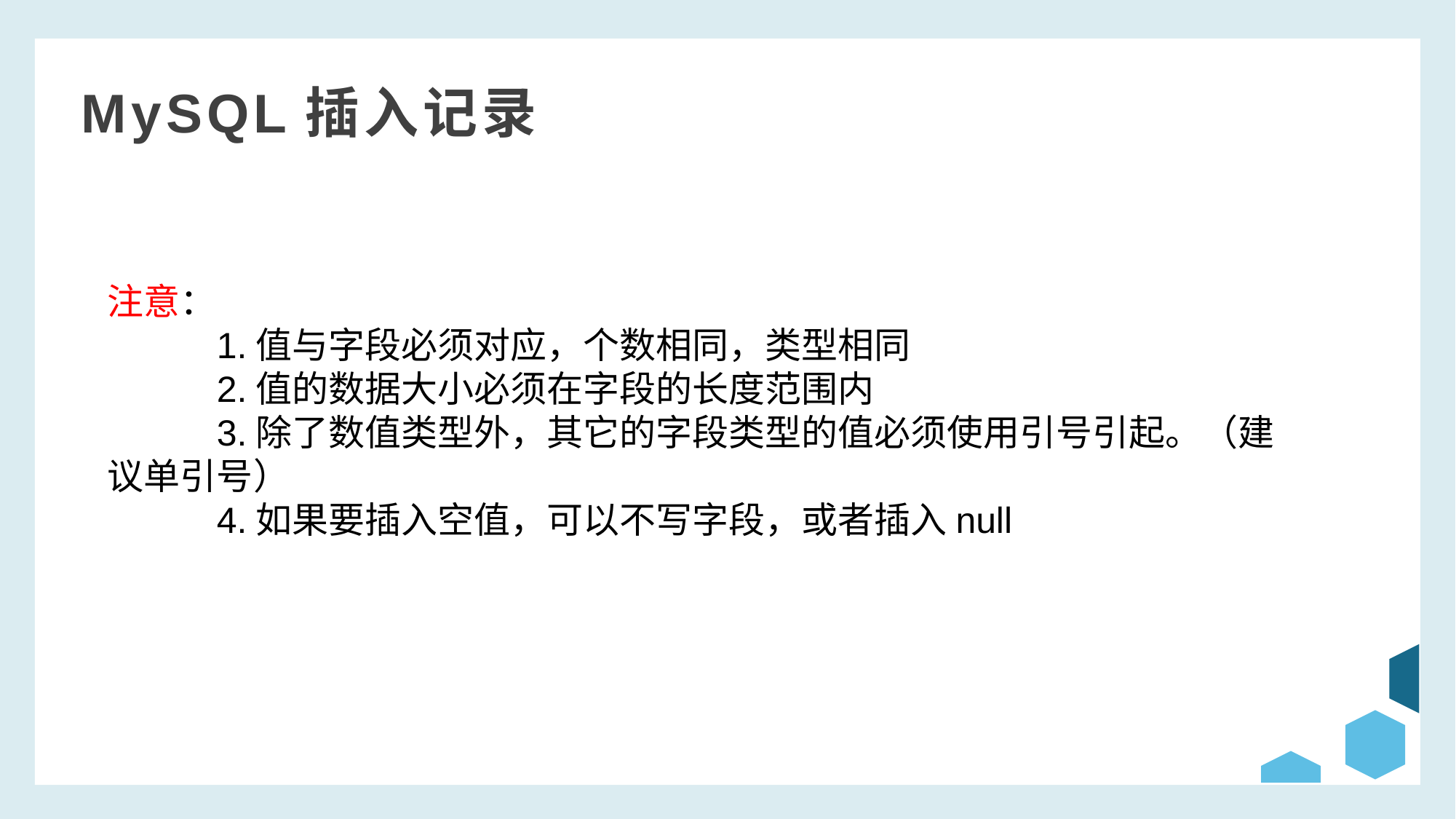

MySQL插入记录

注意：
	1.值与字段必须对应，个数相同，类型相同
	2.值的数据大小必须在字段的长度范围内
	3.除了数值类型外，其它的字段类型的值必须使用引号引起。（建议单引号）
	4.如果要插入空值，可以不写字段，或者插入null